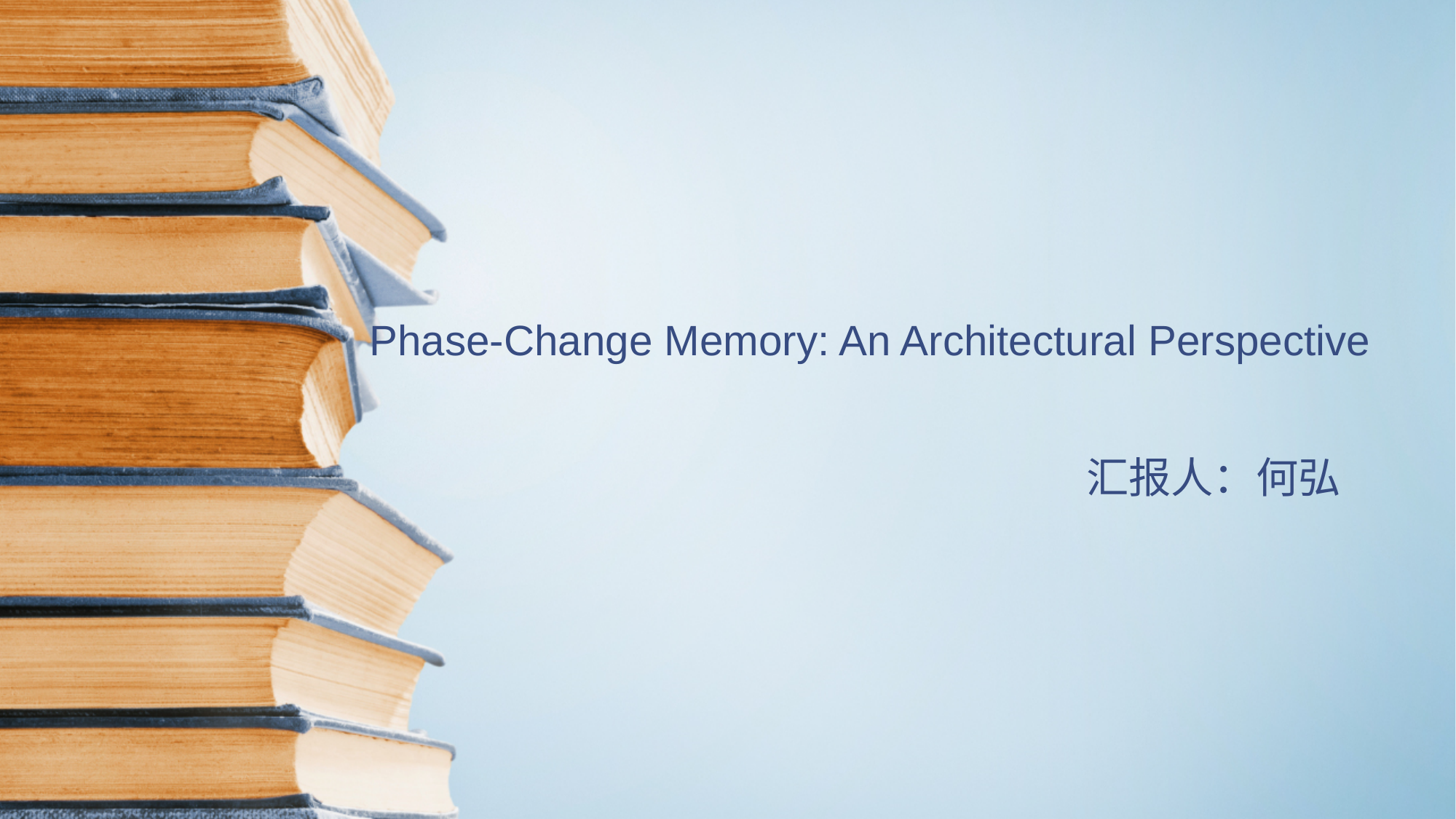

# Phase-Change Memory: An Architectural Perspective
汇报人：何弘